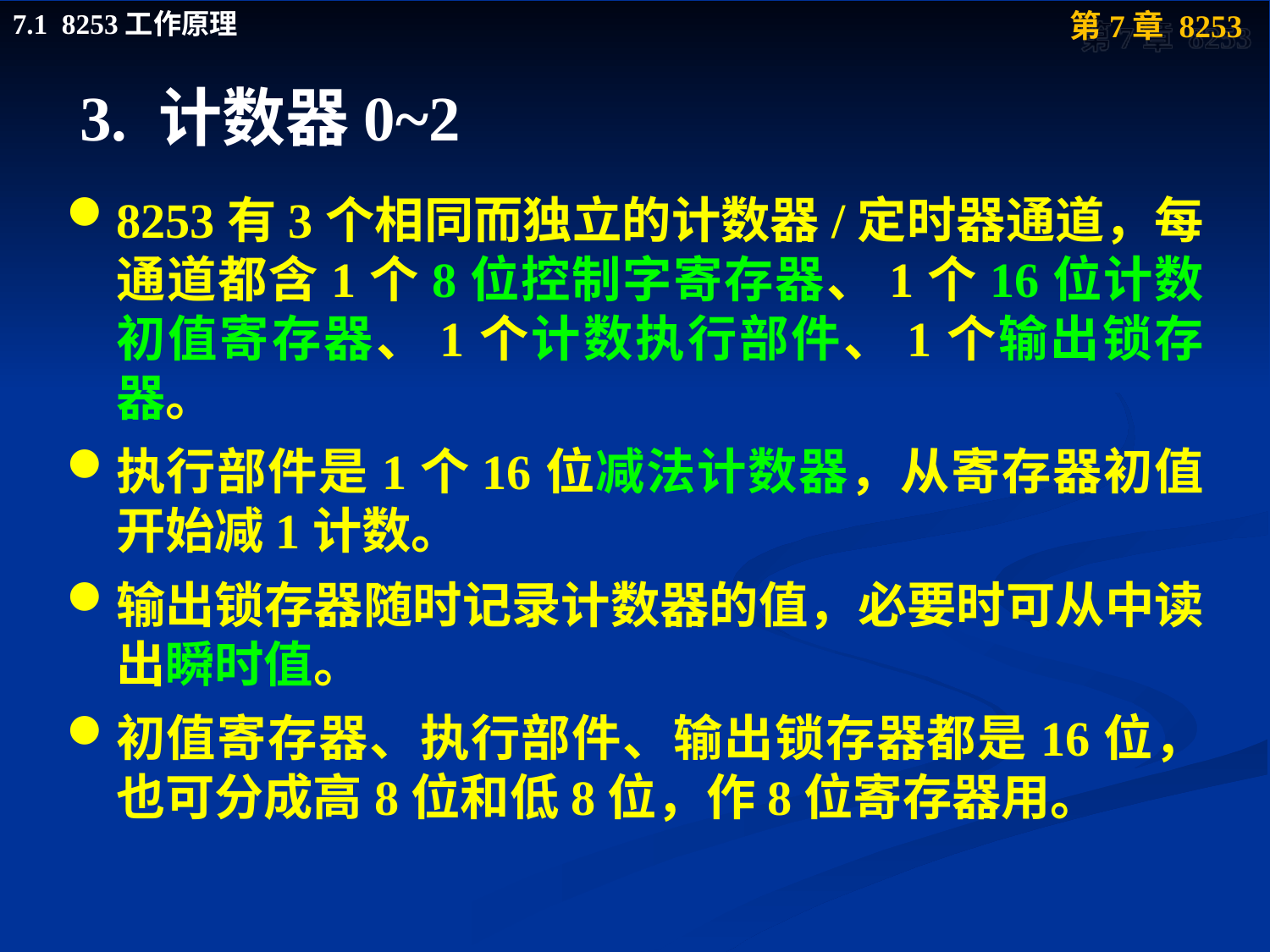

# 3. 计数器0~2
8253有3个相同而独立的计数器/定时器通道，每通道都含1个8位控制字寄存器、1个16位计数初值寄存器、1个计数执行部件、1个输出锁存器。
执行部件是1个16位减法计数器，从寄存器初值开始减1计数。
输出锁存器随时记录计数器的值，必要时可从中读出瞬时值。
初值寄存器、执行部件、输出锁存器都是16位，也可分成高8位和低8位，作8位寄存器用。